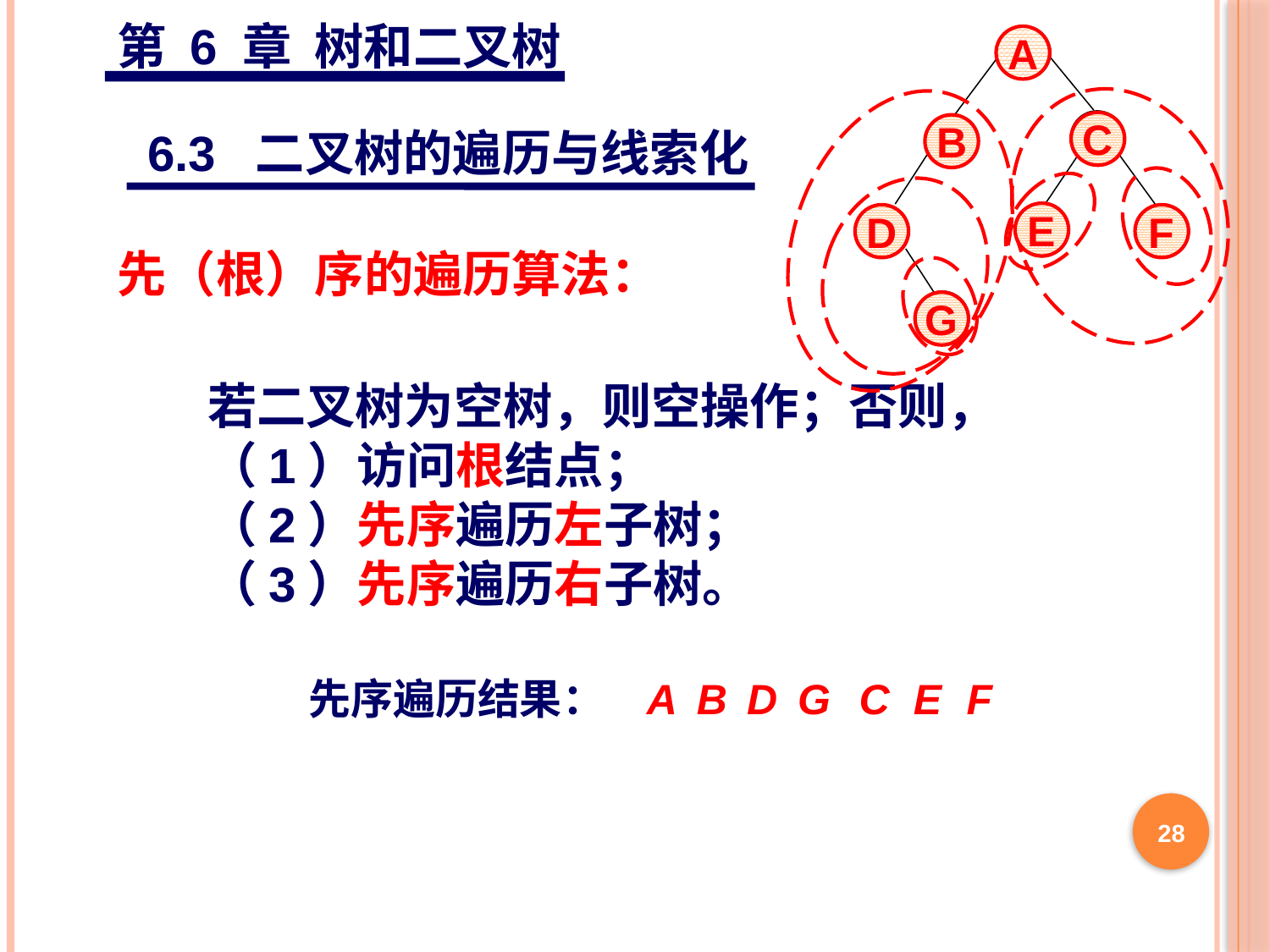

第 6 章  树和二叉树
A

C
B

D
E
F

G
A

C
B
6.3  二叉树的遍历与线索化

E
D
F
先（根）序的遍历算法：

G
若二叉树为空树，则空操作；否则，
（1）访问根结点；
（2）先序遍历左子树；
（3）先序遍历右子树。
先序遍历结果：
A
B
D
G
C
E
F
28